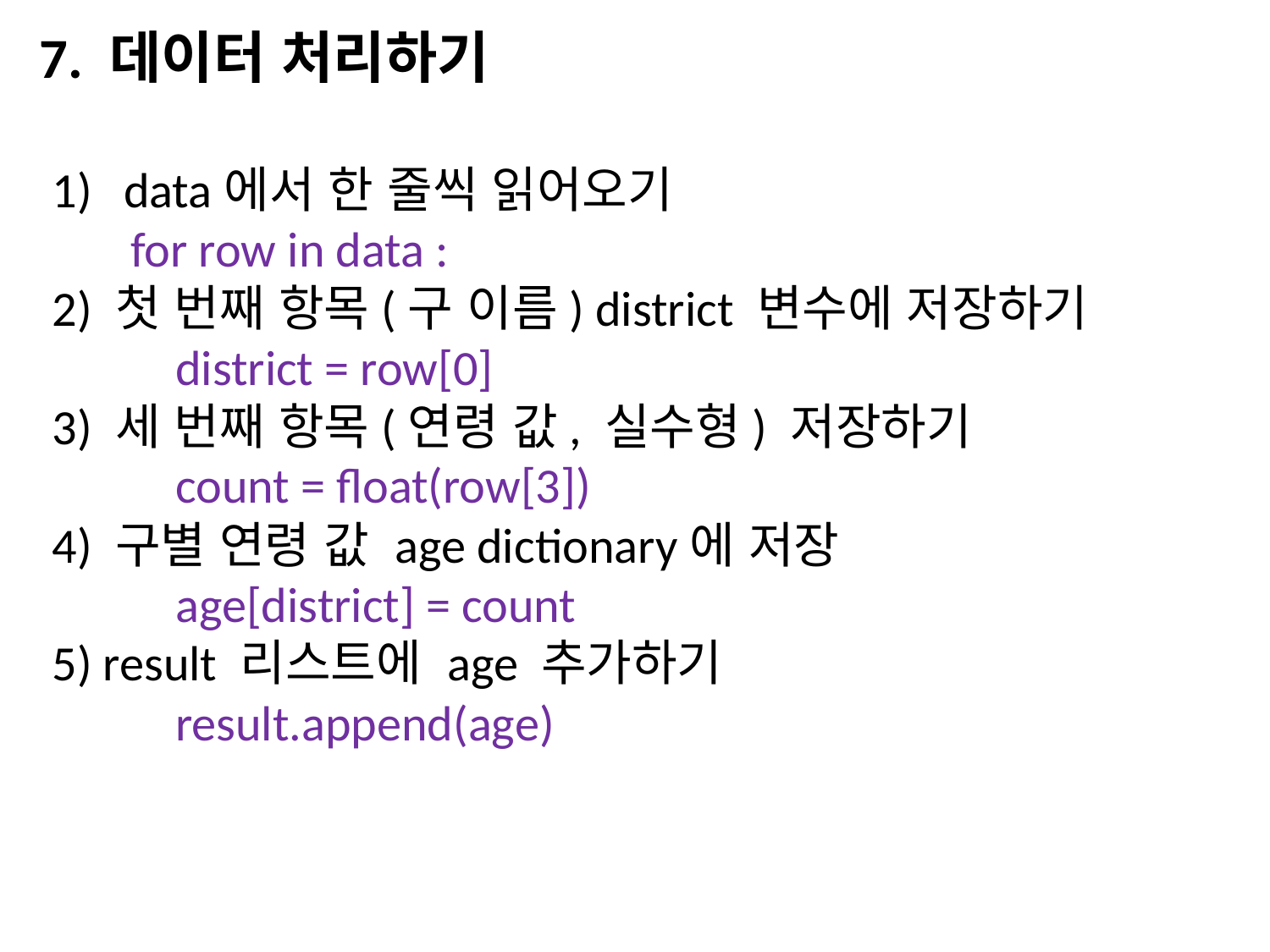

7. 데이터 처리하기
data에서 한 줄씩 읽어오기
       for row in data :
2) 첫 번째 항목(구 이름) district 변수에 저장하기
           district = row[0]
3) 세 번째 항목(연령 값, 실수형) 저장하기
           count = float(row[3])
4) 구별 연령 값 age dictionary에 저장
           age[district] = count
5) result 리스트에 age 추가하기
           result.append(age)